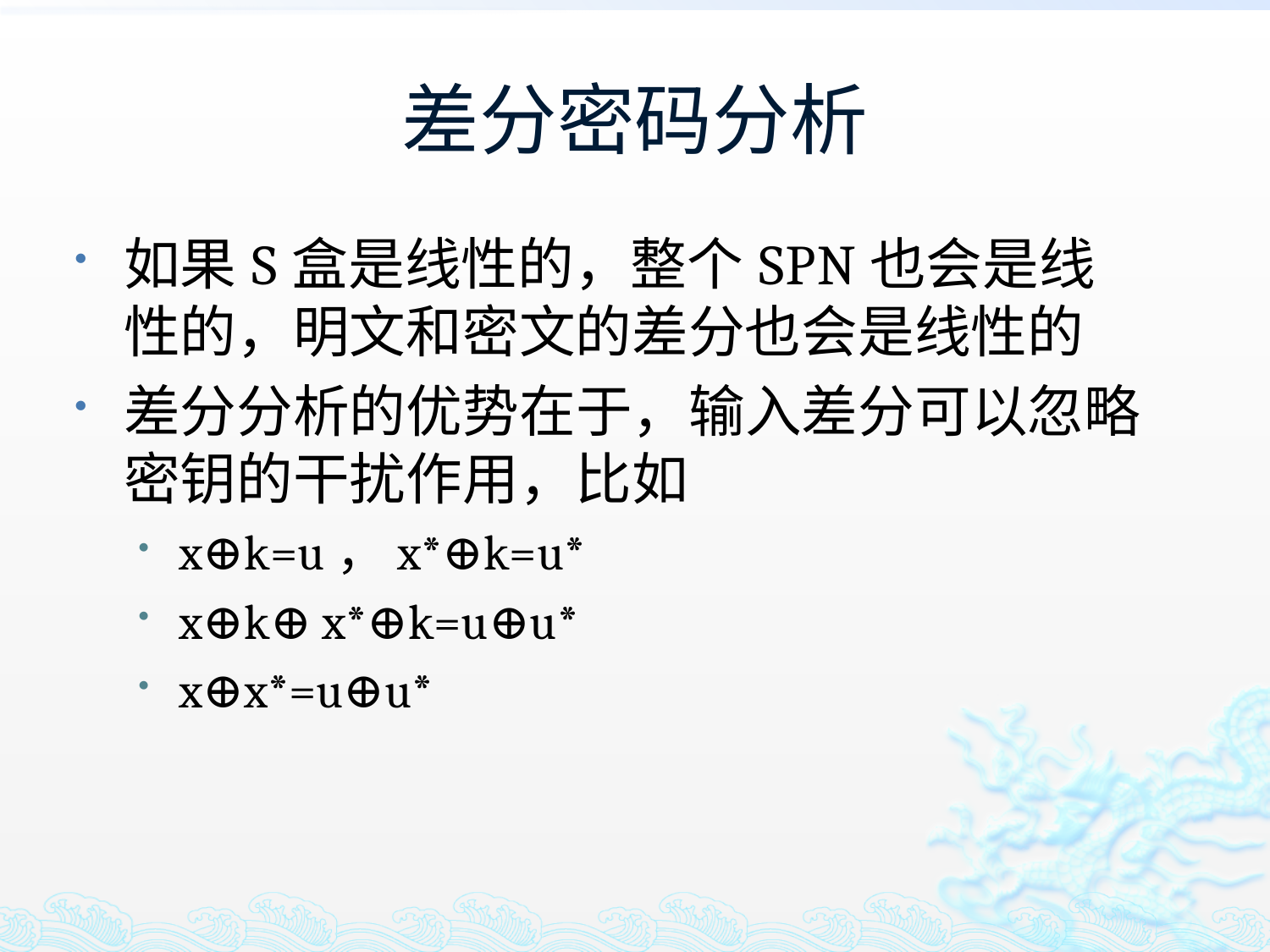

# 差分密码分析
如果S盒是线性的，整个SPN也会是线性的，明文和密文的差分也会是线性的
差分分析的优势在于，输入差分可以忽略密钥的干扰作用，比如
x⊕k=u，x*⊕k=u*
x⊕k⊕ x*⊕k=u⊕u*
x⊕x*=u⊕u*